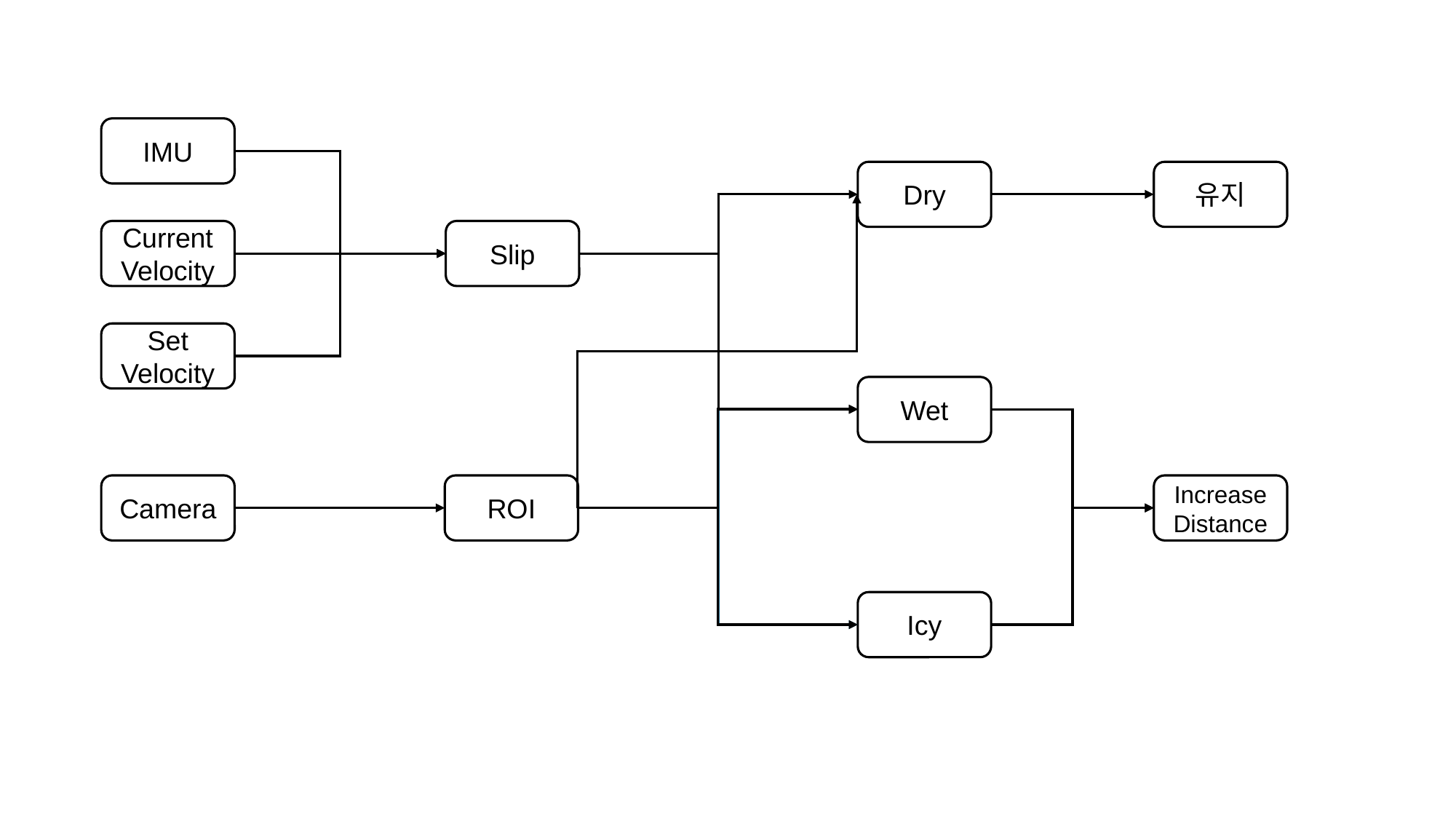

IMU
Dry
유지
CurrentVelocity
Slip
Set Velocity
Wet
Camera
ROI
Increase Distance
Icy